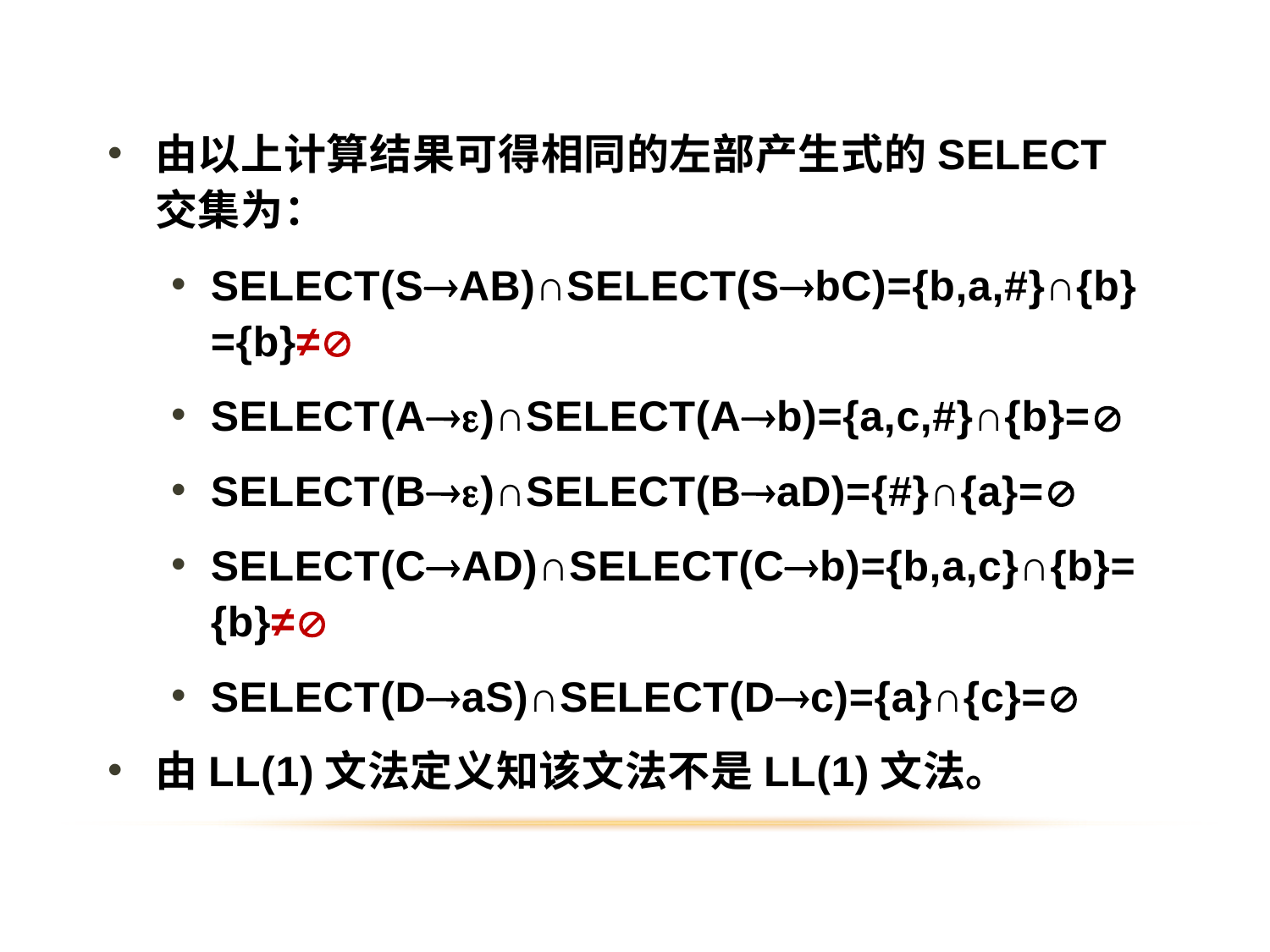

由以上计算结果可得相同的左部产生式的SELECT交集为：
SELECT(S→AB)∩SELECT(S→bC)={b,a,#}∩{b}={b}≠∅
SELECT(A→ε)∩SELECT(A→b)={a,c,#}∩{b}=∅
SELECT(B→ε)∩SELECT(B→aD)={#}∩{a}=∅
SELECT(C→AD)∩SELECT(C→b)={b,a,c}∩{b}={b}≠∅
SELECT(D→aS)∩SELECT(D→c)={a}∩{c}=∅
由LL(1)文法定义知该文法不是LL(1)文法。